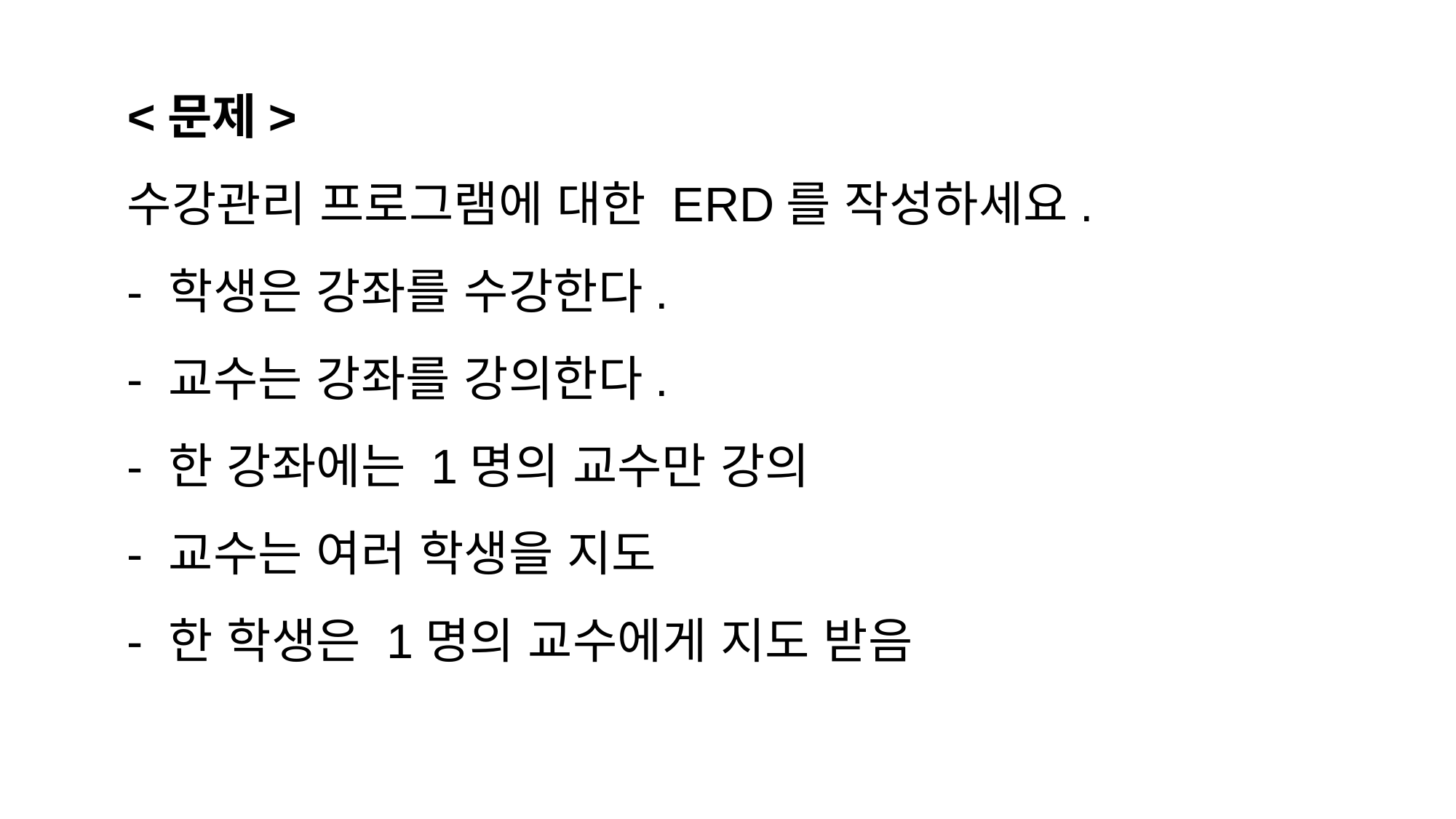

<문제>
수강관리 프로그램에 대한 ERD를 작성하세요.
- 학생은 강좌를 수강한다.
- 교수는 강좌를 강의한다.
- 한 강좌에는 1명의 교수만 강의
- 교수는 여러 학생을 지도
- 한 학생은 1명의 교수에게 지도 받음